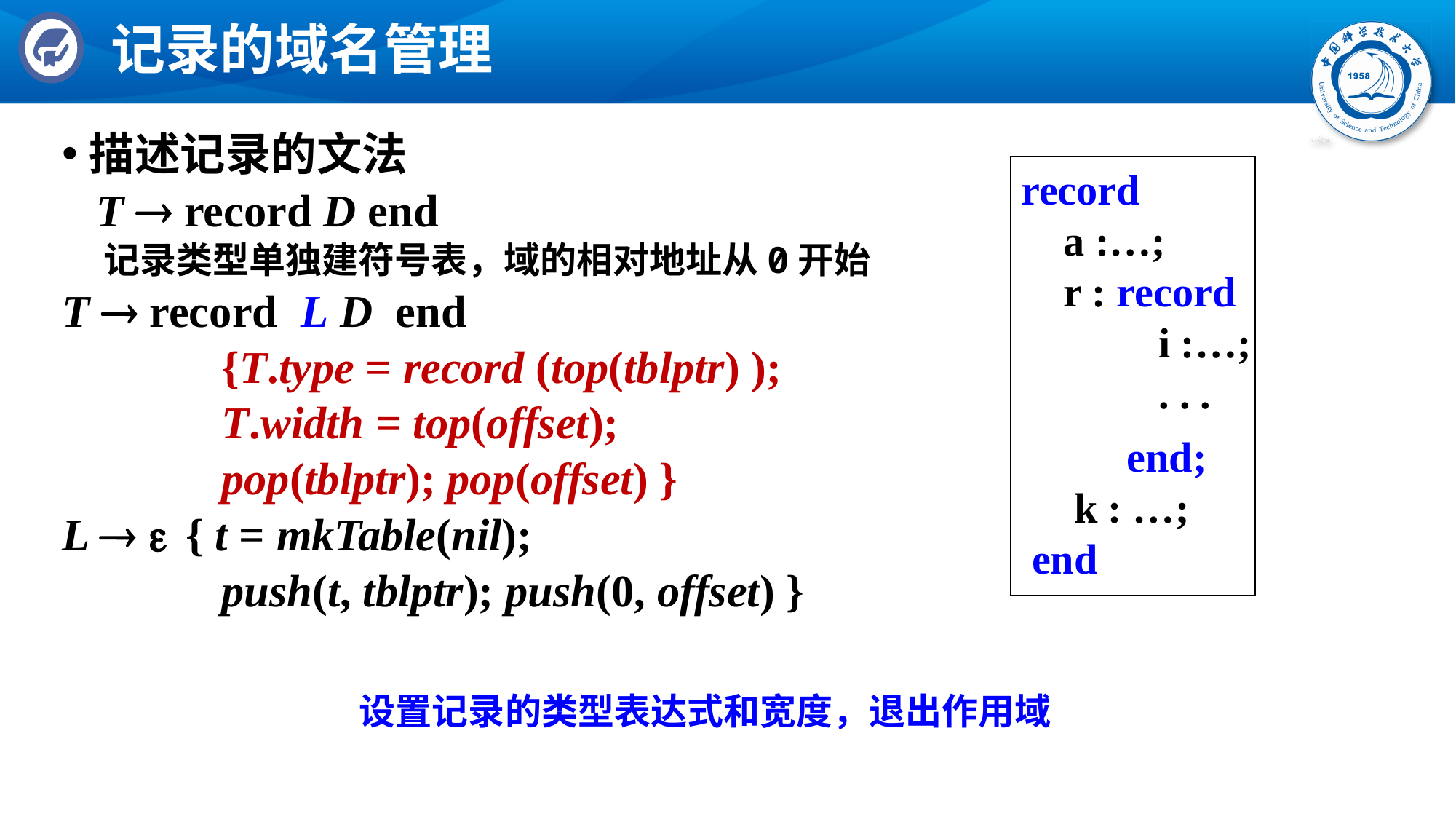

# 记录的域名管理
描述记录的文法
   T → record D end
    记录类型单独建符号表，域的相对地址从0开始
T → record  L D  end
		  {T.type = record (top(tblptr) );
		  T.width = top(offset);
		  pop(tblptr); pop(offset) }
L → ε{{ t = mkTable(nil);
		  push(t, tblptr); push(0, offset) }
record
    a :…;
    r : record
             i :…;
             . . .
          end;
     k : …;
 end
设置记录的类型表达式和宽度，退出作用域